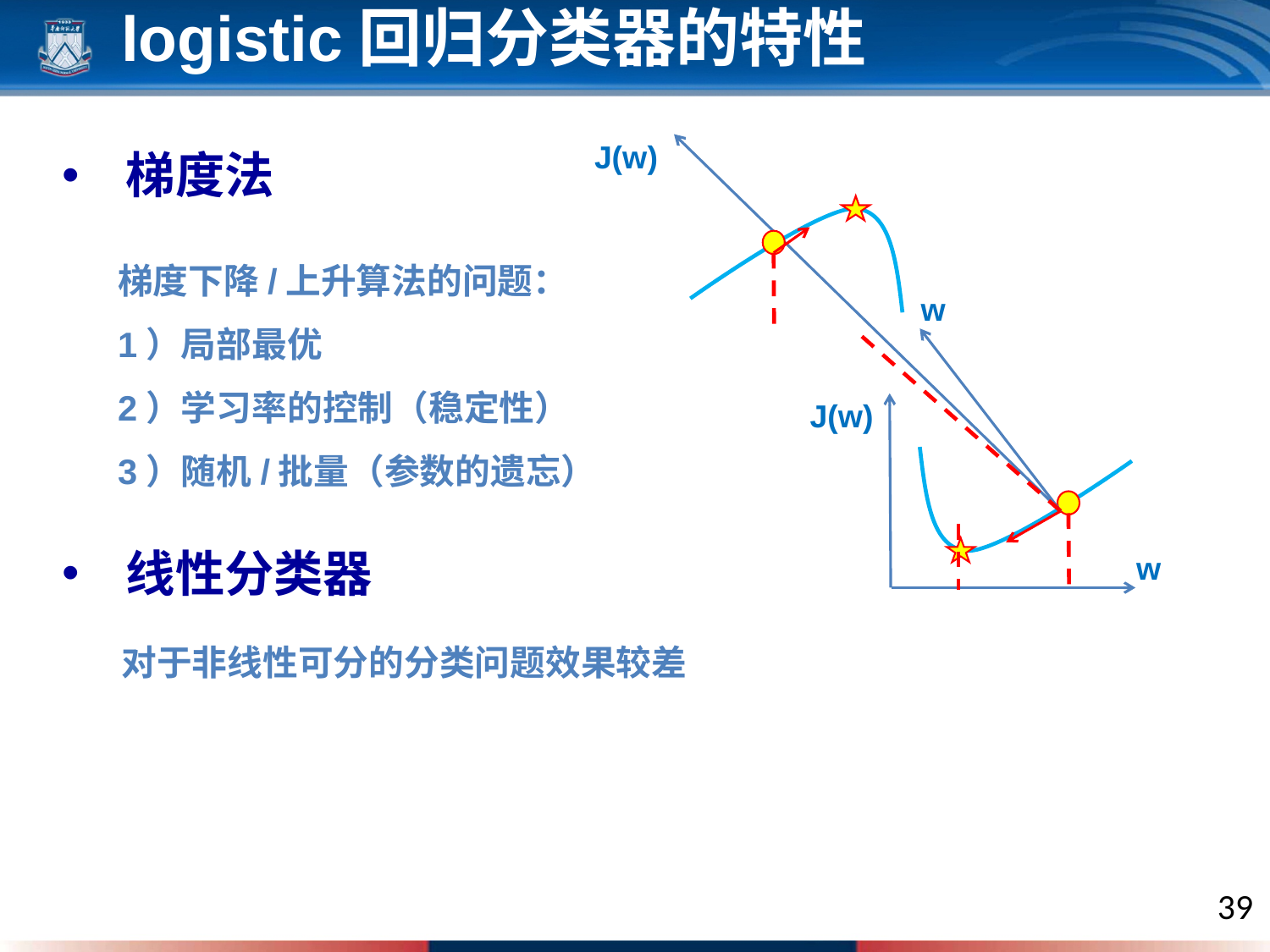

logistic回归分类器的特性
梯度法
J(w)

梯度下降/上升算法的问题：
1）局部最优
2）学习率的控制（稳定性）
3）随机/批量（参数的遗忘）
w
J(w)

线性分类器

w
对于非线性可分的分类问题效果较差